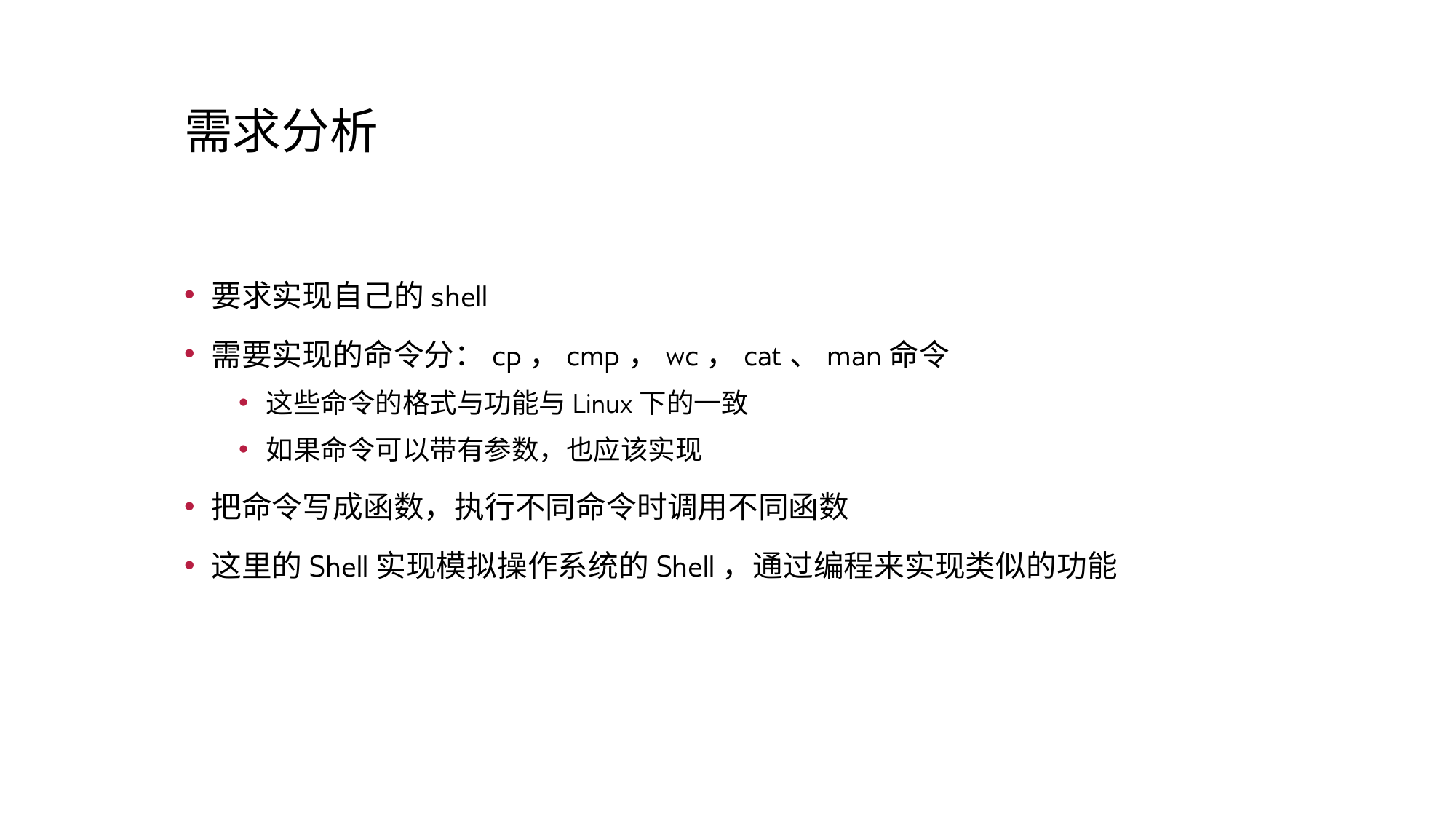

# 需求分析
要求实现自己的shell
需要实现的命令分：cp，cmp，wc，cat、man命令
这些命令的格式与功能与Linux下的一致
如果命令可以带有参数，也应该实现
把命令写成函数，执行不同命令时调用不同函数
这里的Shell实现模拟操作系统的Shell，通过编程来实现类似的功能